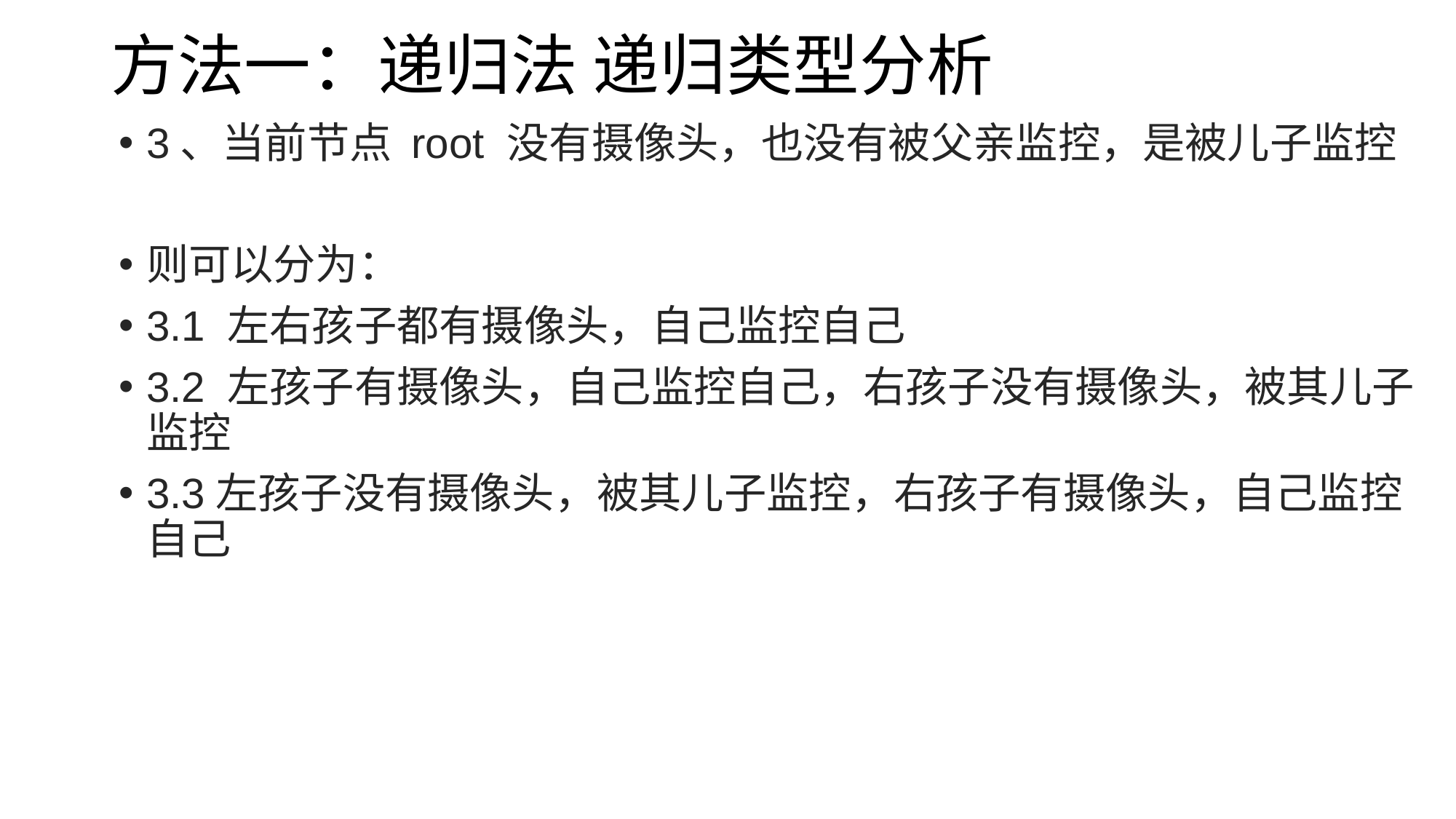

# 方法一：递归法 递归类型分析
3、当前节点 root 没有摄像头，也没有被父亲监控，是被儿子监控

则可以分为：
3.1 左右孩子都有摄像头，自己监控自己
3.2 左孩子有摄像头，自己监控自己，右孩子没有摄像头，被其儿子监控
3.3左孩子没有摄像头，被其儿子监控，右孩子有摄像头，自己监控自己